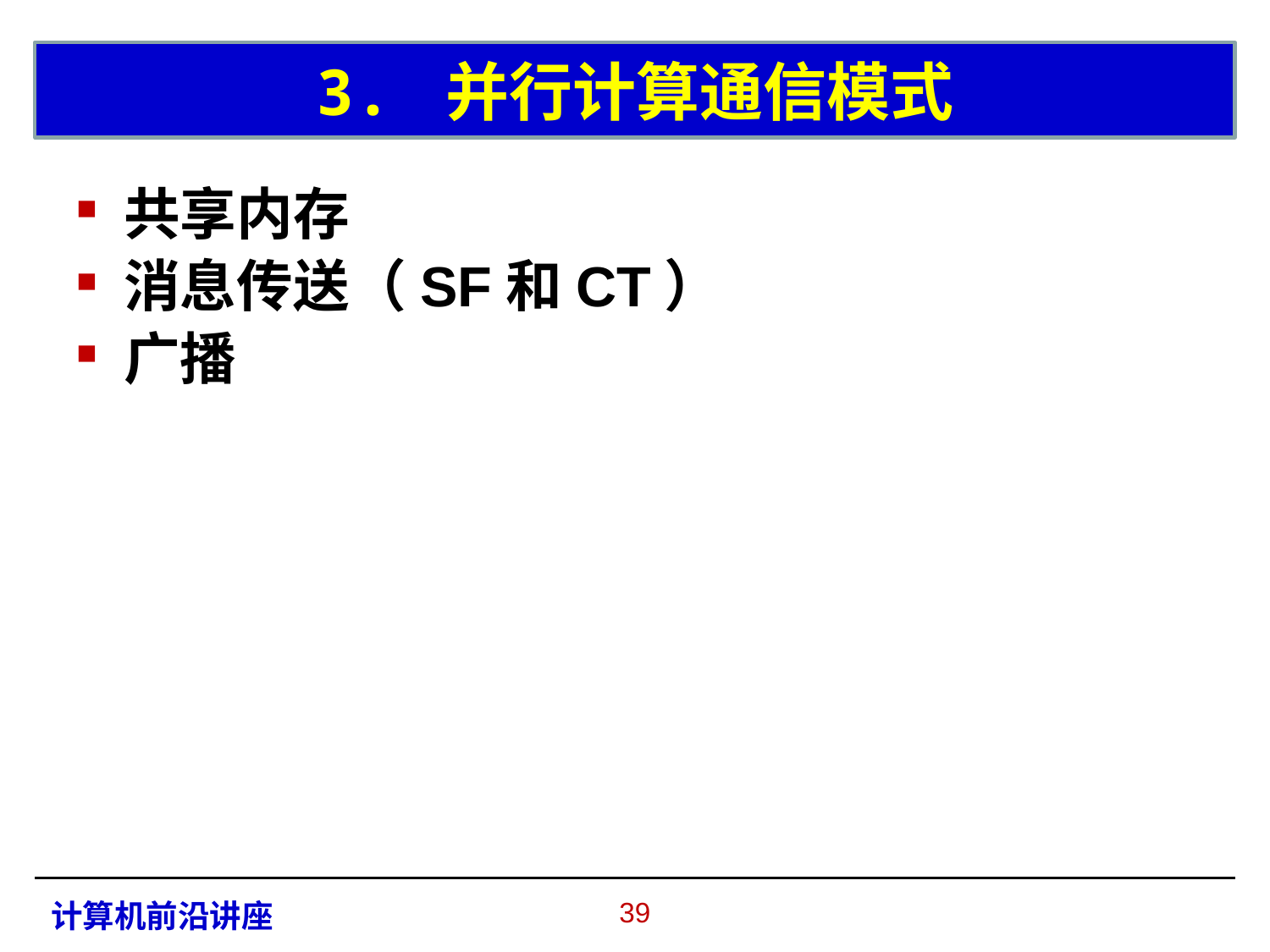

# 3. 并行计算通信模式
共享内存
消息传送（SF和CT）
广播
39